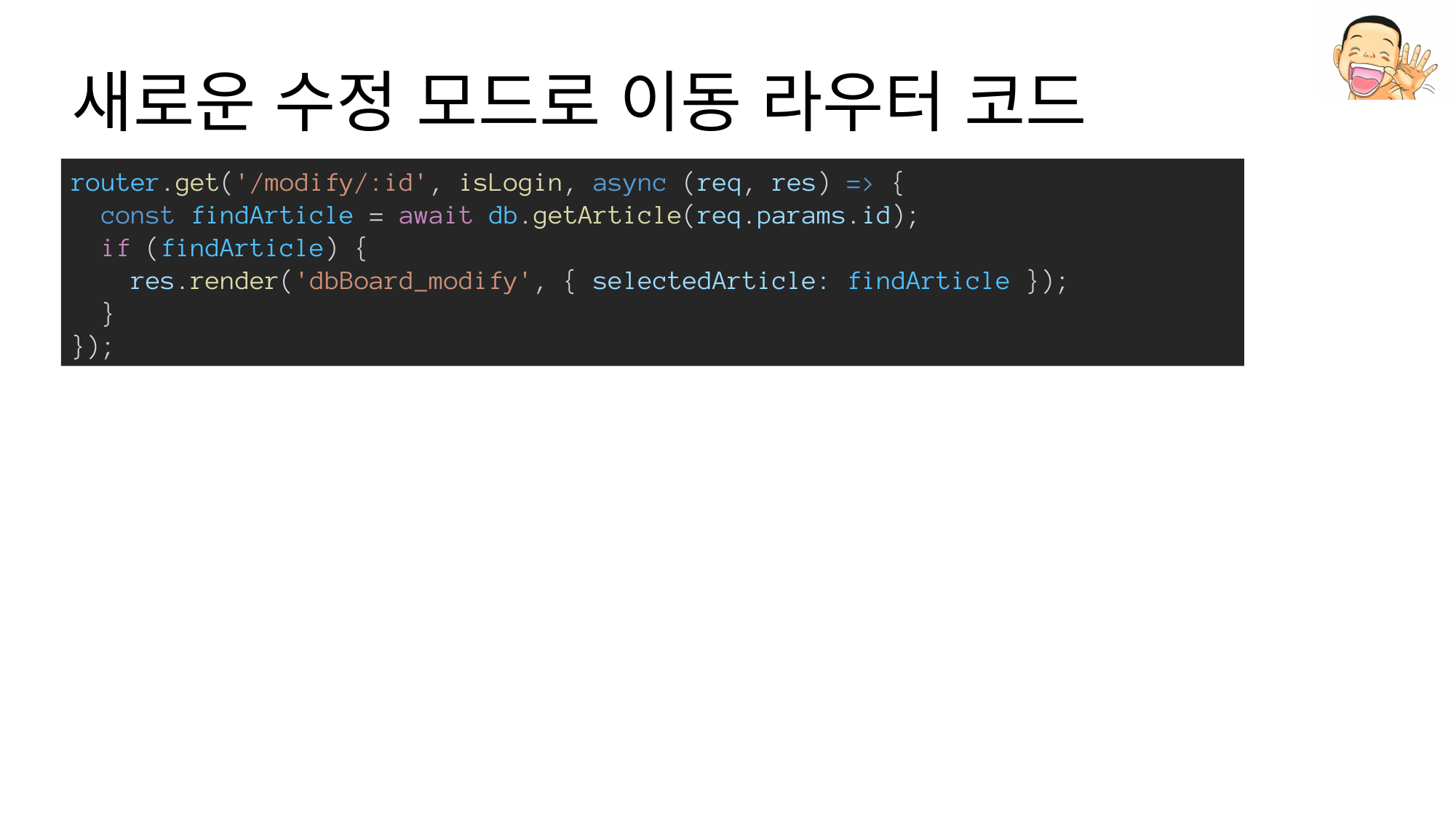

# 새로운 수정 모드로 이동 라우터 코드
router.get('/modify/:id', isLogin, async (req, res) => {
  const findArticle = await db.getArticle(req.params.id);
  if (findArticle) {
    res.render('dbBoard_modify', { selectedArticle: findArticle });
  }
});